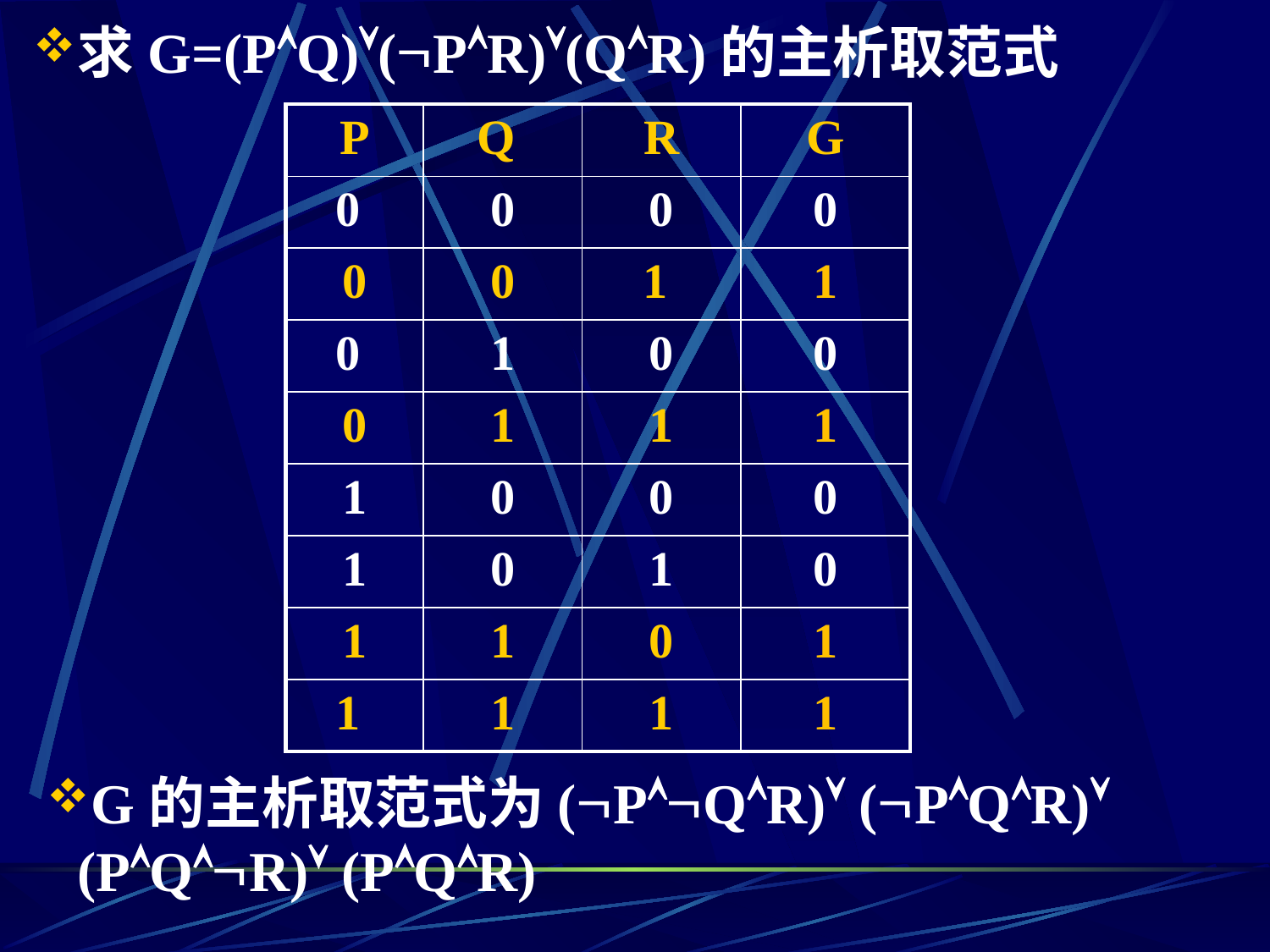

求G=(P∧Q)∨(¬P∧R)∨(Q∧R)的主析取范式
| P | Q | R | G |
| --- | --- | --- | --- |
| 0 | 0 | 0 | 0 |
| 0 | 0 | 1 | 1 |
| 0 | 1 | 0 | 0 |
| 0 | 1 | 1 | 1 |
| 1 | 0 | 0 | 0 |
| 1 | 0 | 1 | 0 |
| 1 | 1 | 0 | 1 |
| 1 | 1 | 1 | 1 |
G的主析取范式为(¬P∧¬Q∧R)∨ (¬P∧Q∧R)∨ (P∧Q∧¬R)∨ (P∧Q∧R)
107